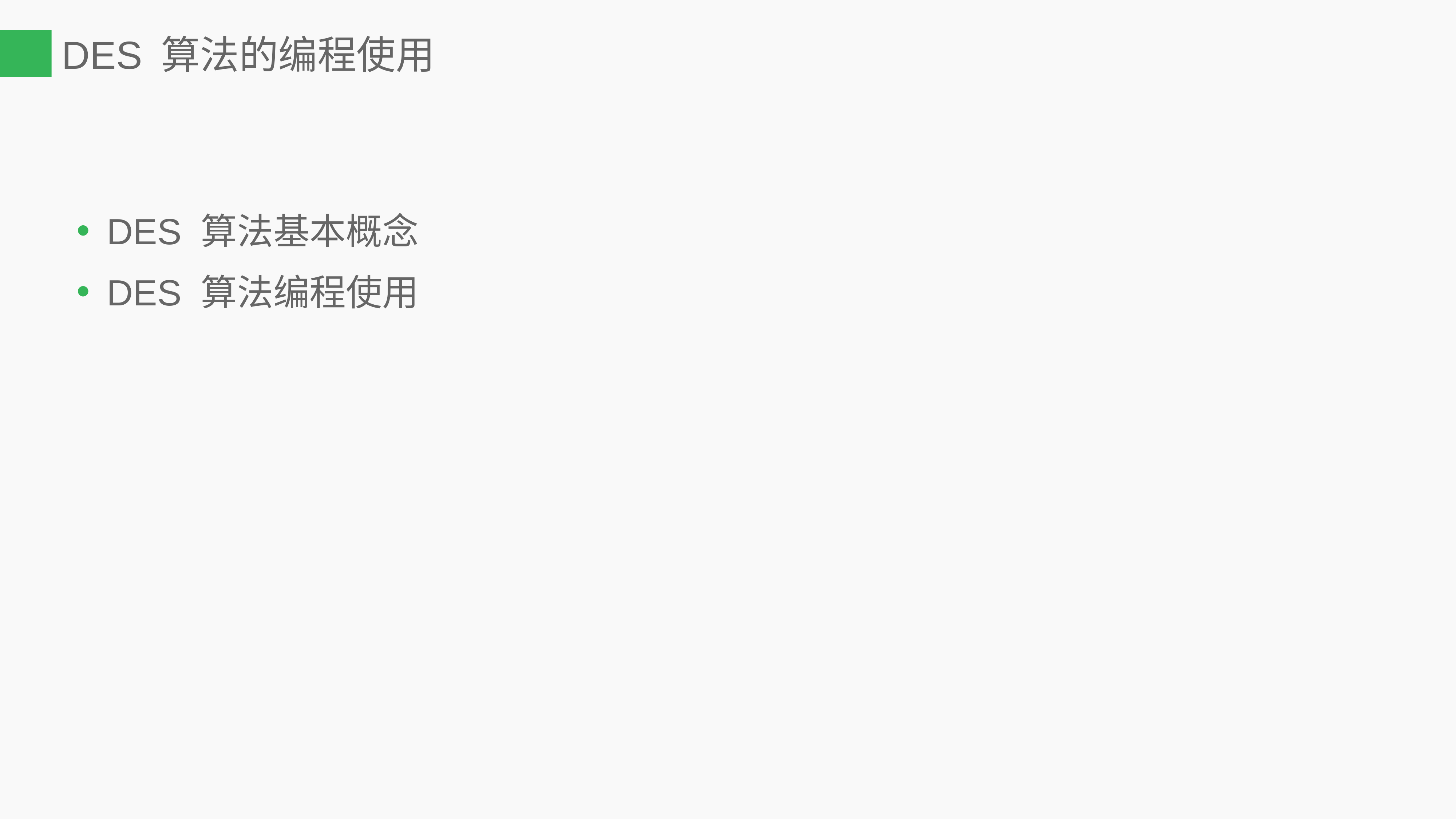

# DES 算法的编程使用
DES 算法基本概念
DES 算法编程使用